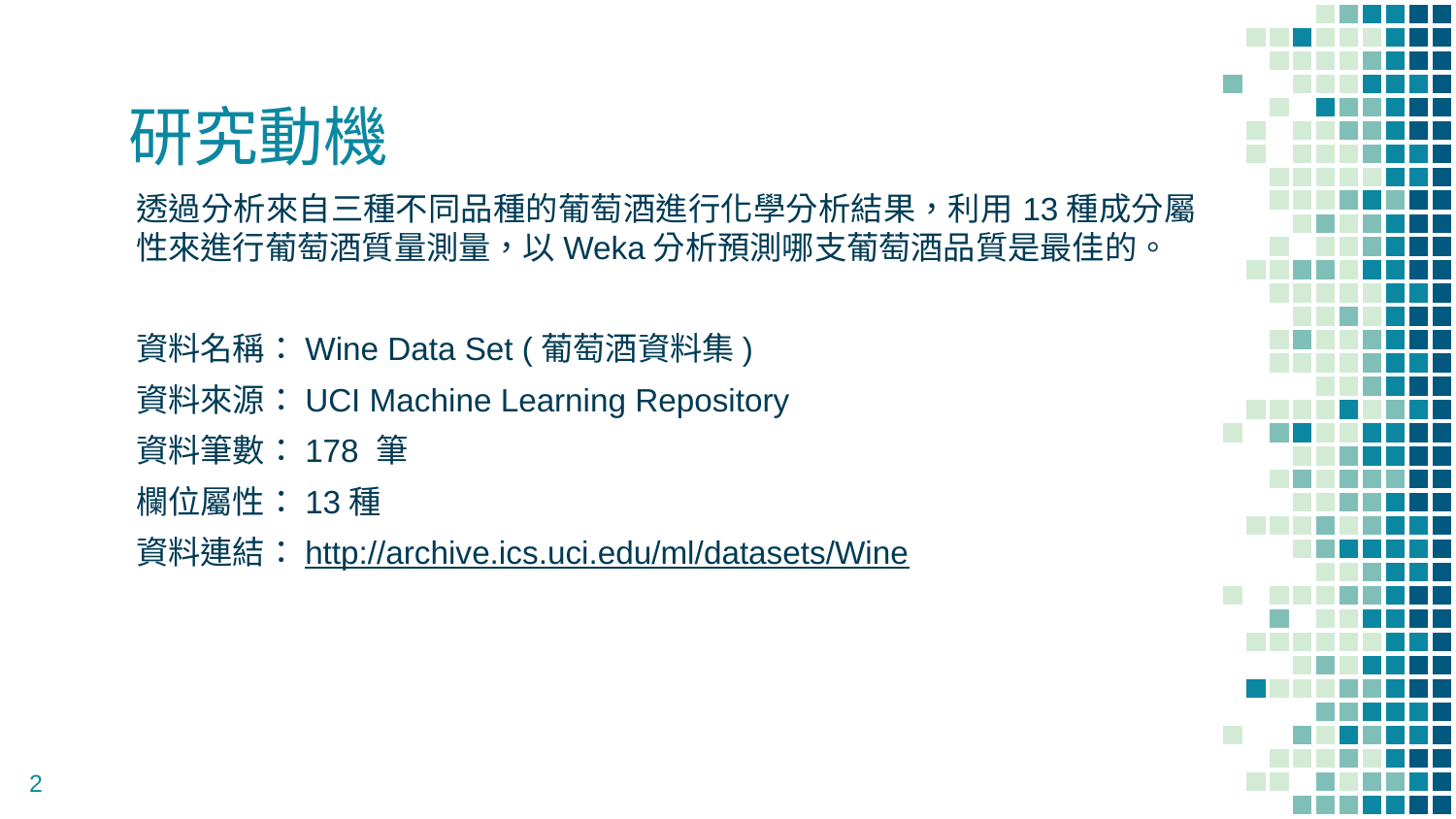

# 研究動機
透過分析來自三種不同品種的葡萄酒進行化學分析結果，利用13種成分屬性來進行葡萄酒質量測量，以Weka分析預測哪支葡萄酒品質是最佳的。

資料名稱：Wine Data Set (葡萄酒資料集)
資料來源：UCI Machine Learning Repository
資料筆數：178 筆
欄位屬性：13種
資料連結：http://archive.ics.uci.edu/ml/datasets/Wine
2